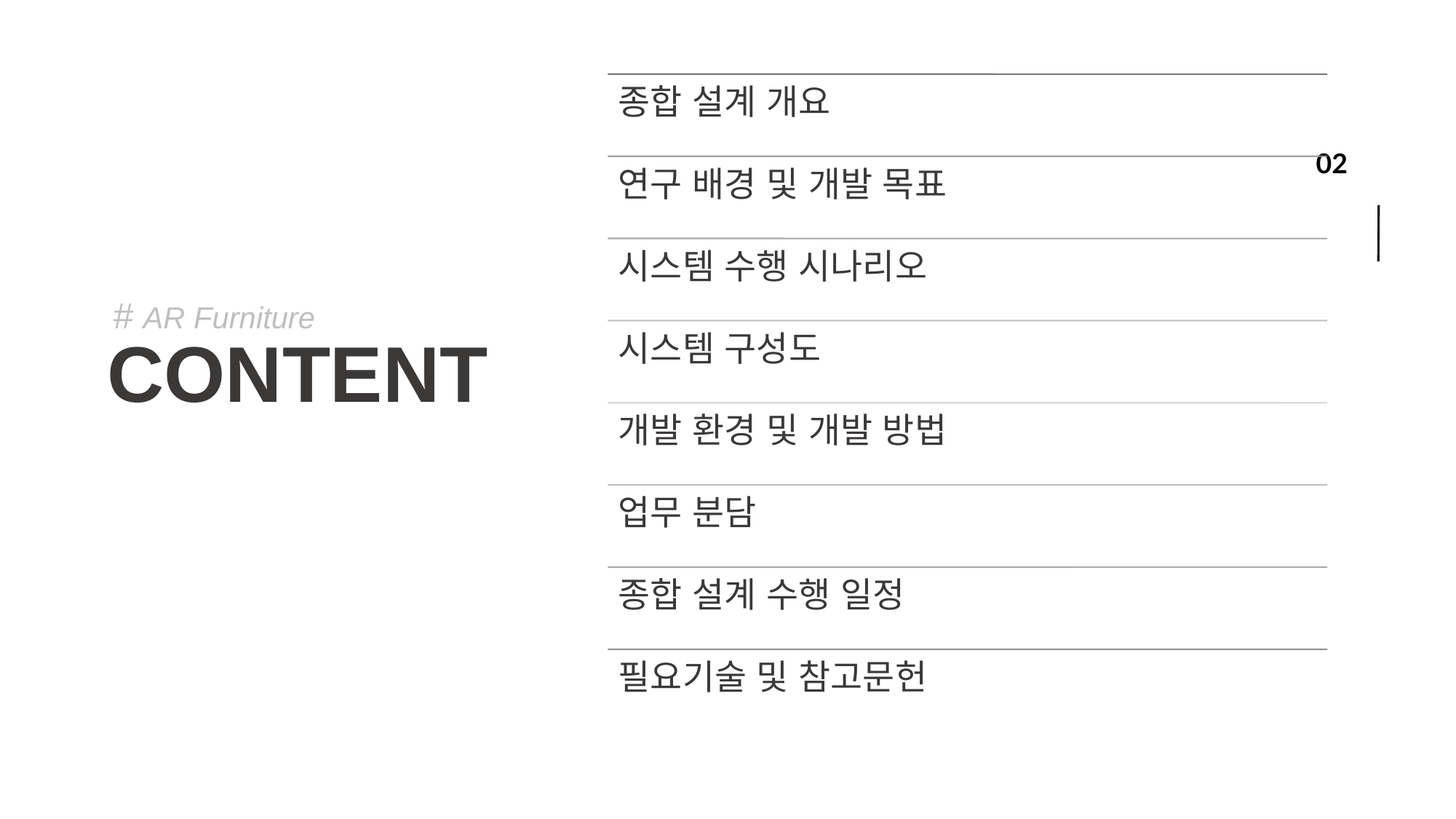

종합 설계 개요
연구 배경 및 개발 목표
시스템 수행 시나리오
시스템 구성도
개발 환경 및 개발 방법
업무 분담
종합 설계 수행 일정
필요기술 및 참고문헌
# AR Furniture
CONTENT